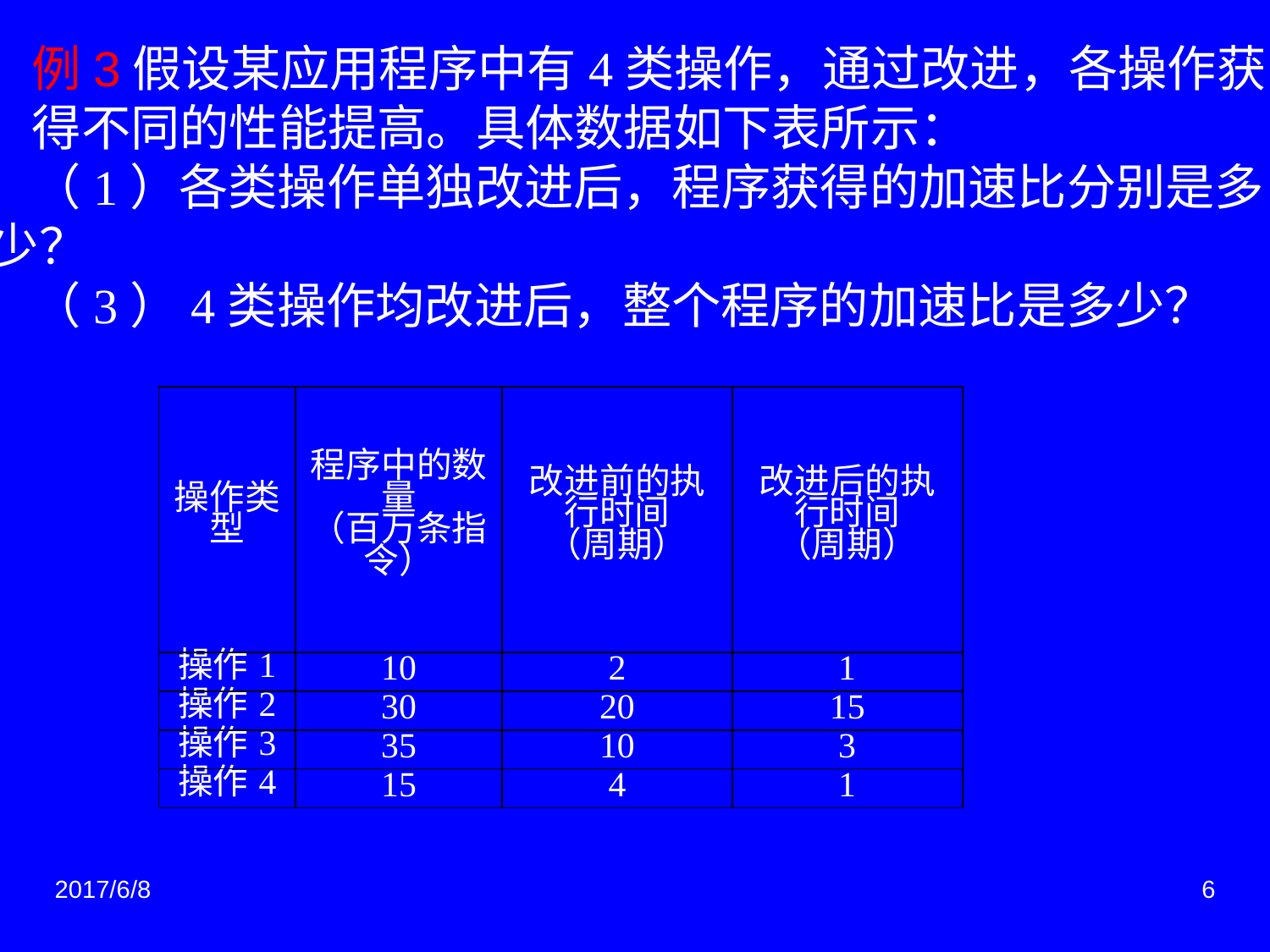

例3假设某应用程序中有4类操作，通过改进，各操作获
得不同的性能提高。具体数据如下表所示：
（1）各类操作单独改进后，程序获得的加速比分别是多少？
（3）4类操作均改进后，整个程序的加速比是多少？
| 操作类型 | 程序中的数量 （百万条指令） | 改进前的执行时间 （周期） | 改进后的执行时间 （周期） |
| --- | --- | --- | --- |
| 操作1 | 10 | 2 | 1 |
| 操作2 | 30 | 20 | 15 |
| 操作3 | 35 | 10 | 3 |
| 操作4 | 15 | 4 | 1 |
2017/6/8
6